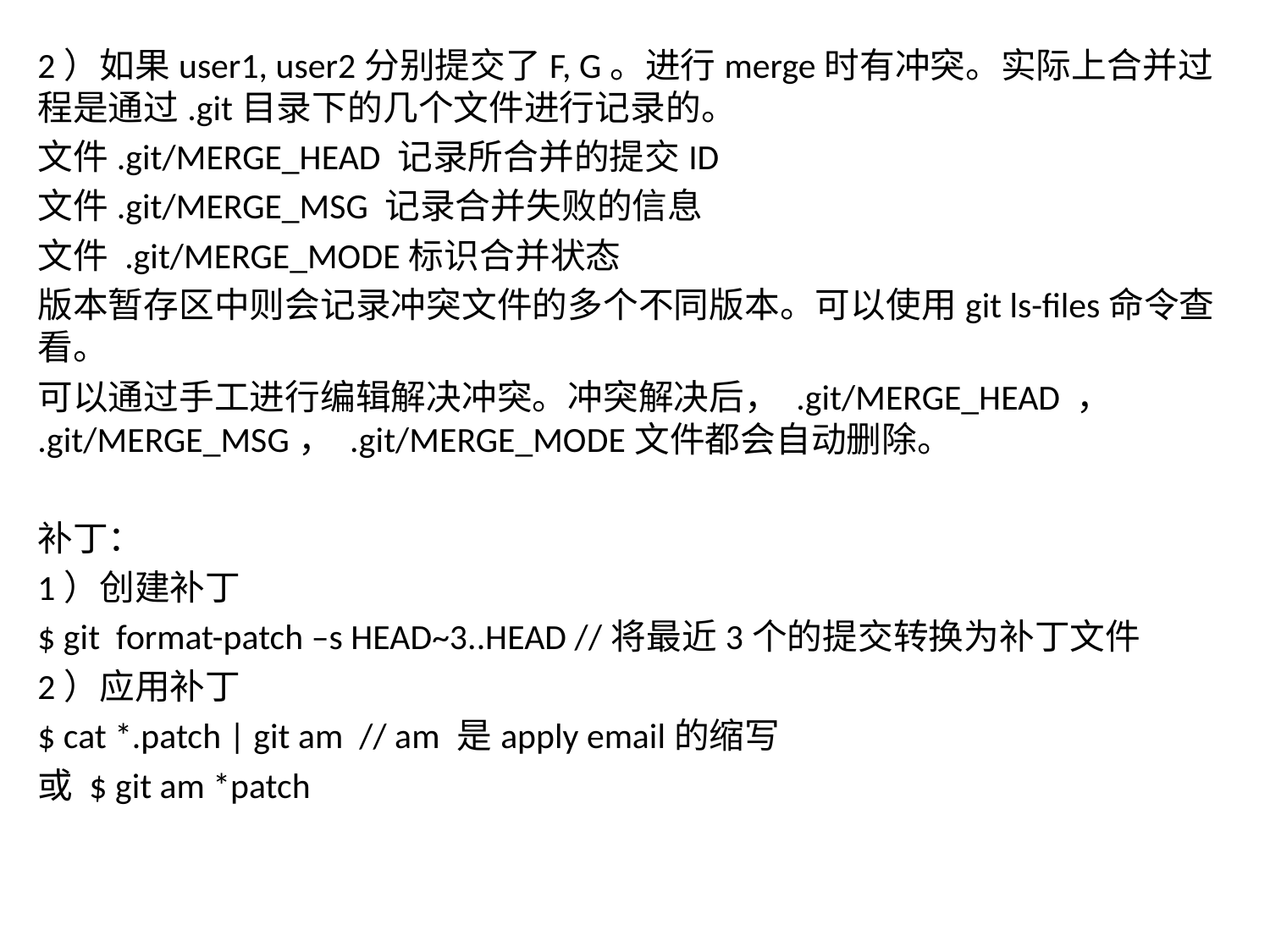

2）如果user1, user2分别提交了F, G。进行merge时有冲突。实际上合并过程是通过.git目录下的几个文件进行记录的。
文件.git/MERGE_HEAD 记录所合并的提交ID
文件.git/MERGE_MSG 记录合并失败的信息
文件 .git/MERGE_MODE标识合并状态
版本暂存区中则会记录冲突文件的多个不同版本。可以使用git ls-files命令查看。
可以通过手工进行编辑解决冲突。冲突解决后， .git/MERGE_HEAD ， .git/MERGE_MSG， .git/MERGE_MODE文件都会自动删除。

补丁：
1）创建补丁
$ git  format-patch –s HEAD~3..HEAD //将最近3个的提交转换为补丁文件
2）应用补丁
$ cat *.patch | git am  // am 是apply email的缩写
或 $ git am *patch